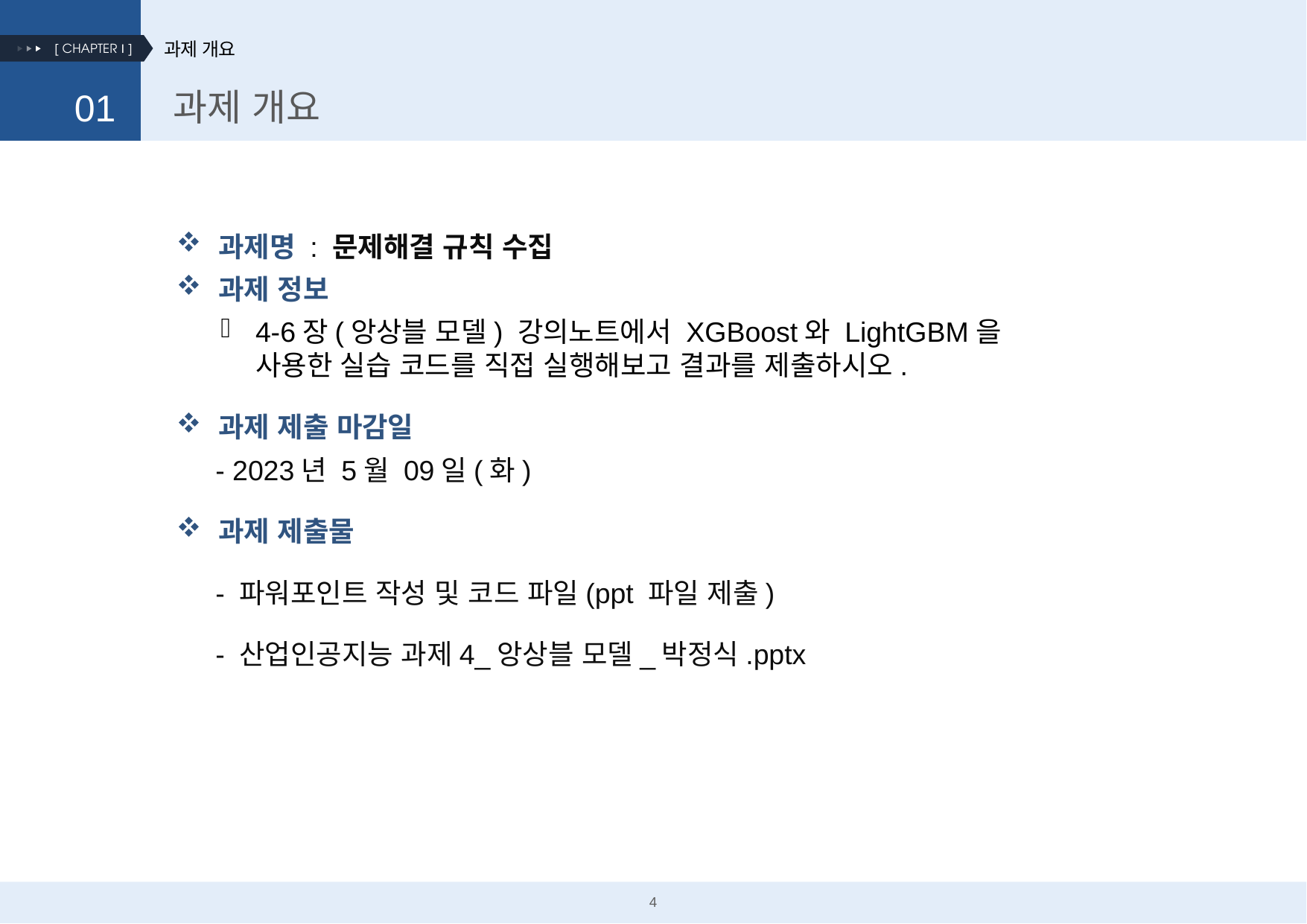

과제 개요
01
과제명 : 문제해결 규칙 수집
과제 정보
4-6장(앙상블 모델) 강의노트에서 XGBoost와 LightGBM을 사용한 실습 코드를 직접 실행해보고 결과를 제출하시오.
과제 제출 마감일
     - 2023년 5월 09일(화)
과제 제출물
     - 파워포인트 작성 및 코드 파일(ppt 파일 제출)
     - 산업인공지능 과제4_앙상블 모델_박정식.pptx